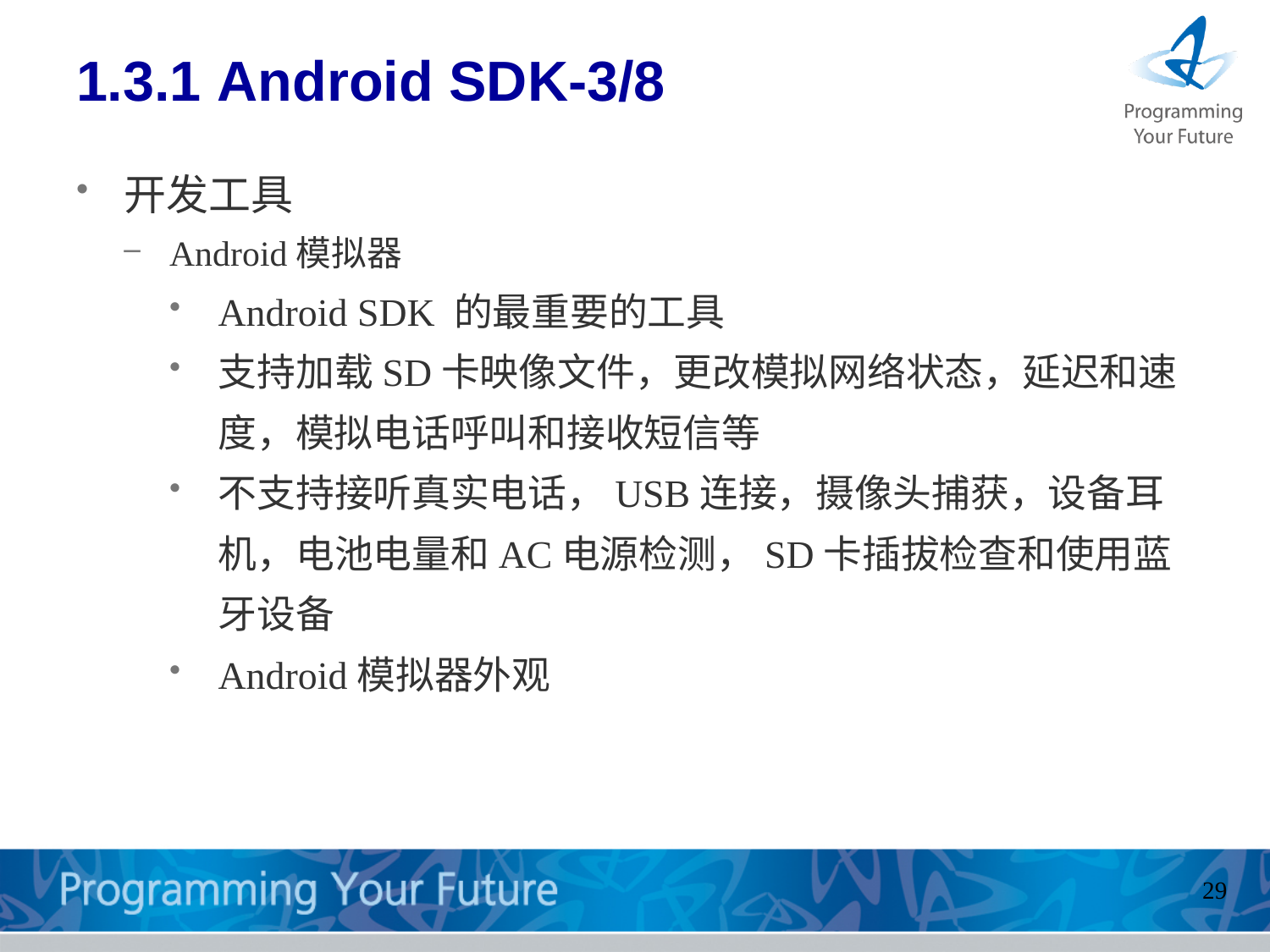

# 1.3.1 Android SDK-3/8
开发工具
Android模拟器
Android SDK 的最重要的工具
支持加载SD卡映像文件，更改模拟网络状态，延迟和速度，模拟电话呼叫和接收短信等
不支持接听真实电话，USB连接，摄像头捕获，设备耳机，电池电量和AC电源检测，SD卡插拔检查和使用蓝牙设备
Android模拟器外观